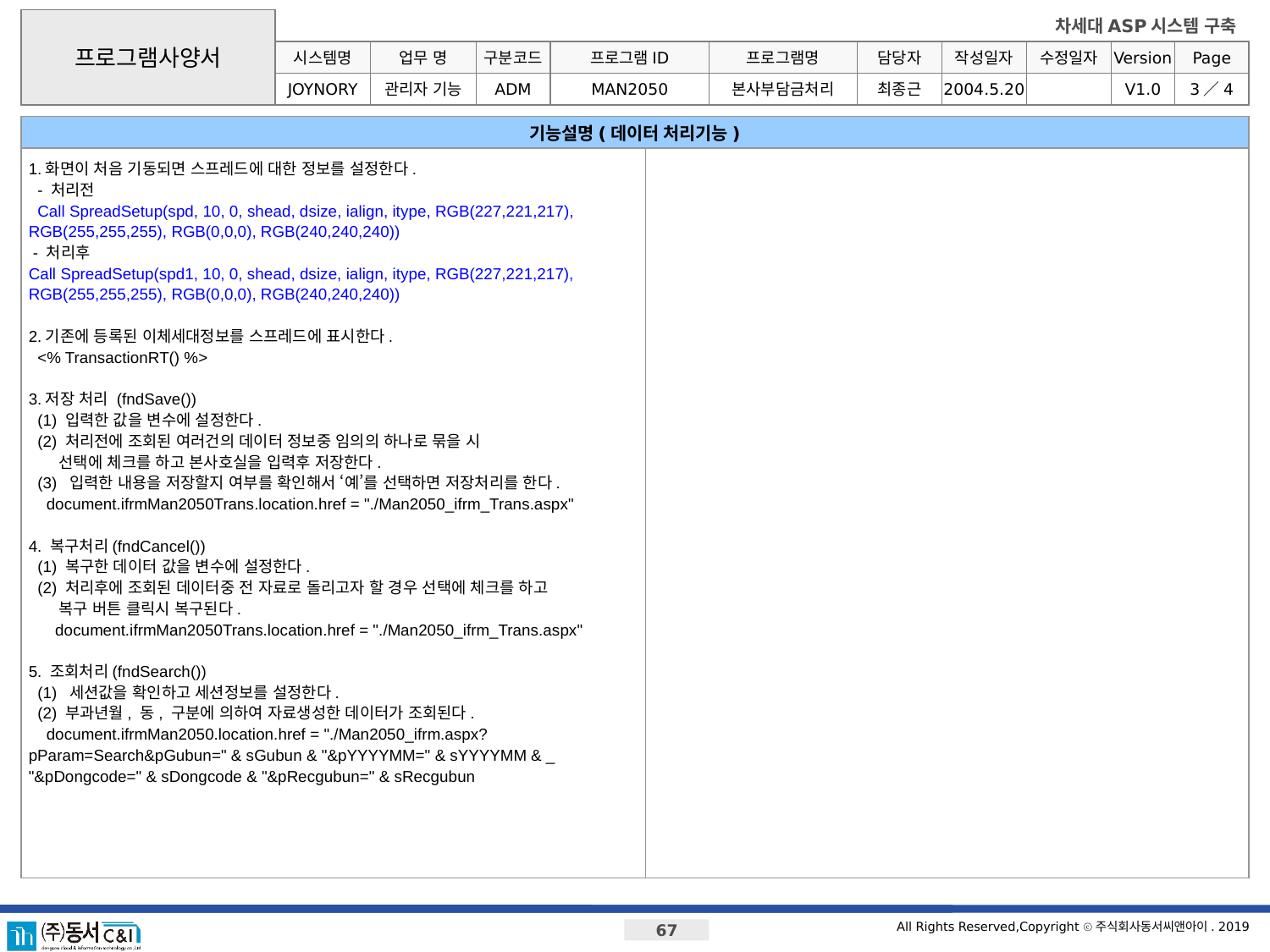

프로그램사양서
시스템명
업무 명
구분코드
프로그램ID
프로그램명
JOYNORY
관리자 기능
ADM
MAN2050
본사부담금처리
최종근
2004.5.20

V1.0
3／4
기능설명(데이터 처리기능)
1.화면이 처음 기동되면 스프레드에 대한 정보를 설정한다.
  - 처리전
  Call SpreadSetup(spd, 10, 0, shead, dsize, ialign, itype, RGB(227,221,217), RGB(255,255,255), RGB(0,0,0), RGB(240,240,240))
 - 처리후
Call SpreadSetup(spd1, 10, 0, shead, dsize, ialign, itype, RGB(227,221,217), RGB(255,255,255), RGB(0,0,0), RGB(240,240,240))

2.기존에 등록된 이체세대정보를 스프레드에 표시한다.
  <% TransactionRT() %>

3.저장 처리 (fndSave())
  (1) 입력한 값을 변수에 설정한다.
  (2) 처리전에 조회된 여러건의 데이터 정보중 임의의 하나로 묶을 시
      선택에 체크를 하고 본사호실을 입력후 저장한다.
  (3)  입력한 내용을 저장할지 여부를 확인해서 ‘예’를 선택하면 저장처리를 한다.
    document.ifrmMan2050Trans.location.href = "./Man2050_ifrm_Trans.aspx"

4. 복구처리(fndCancel())
  (1) 복구한 데이터 값을 변수에 설정한다.
  (2) 처리후에 조회된 데이터중 전 자료로 돌리고자 할 경우 선택에 체크를 하고
      복구 버튼 클릭시 복구된다.
      document.ifrmMan2050Trans.location.href = "./Man2050_ifrm_Trans.aspx"

5. 조회처리(fndSearch())
  (1)  세션값을 확인하고 세션정보를 설정한다.
  (2) 부과년월, 동, 구분에 의하여 자료생성한 데이터가 조회된다.
    document.ifrmMan2050.location.href = "./Man2050_ifrm.aspx?pParam=Search&pGubun=" & sGubun & "&pYYYYMM=" & sYYYYMM & _ "&pDongcode=" & sDongcode & "&pRecgubun=" & sRecgubun